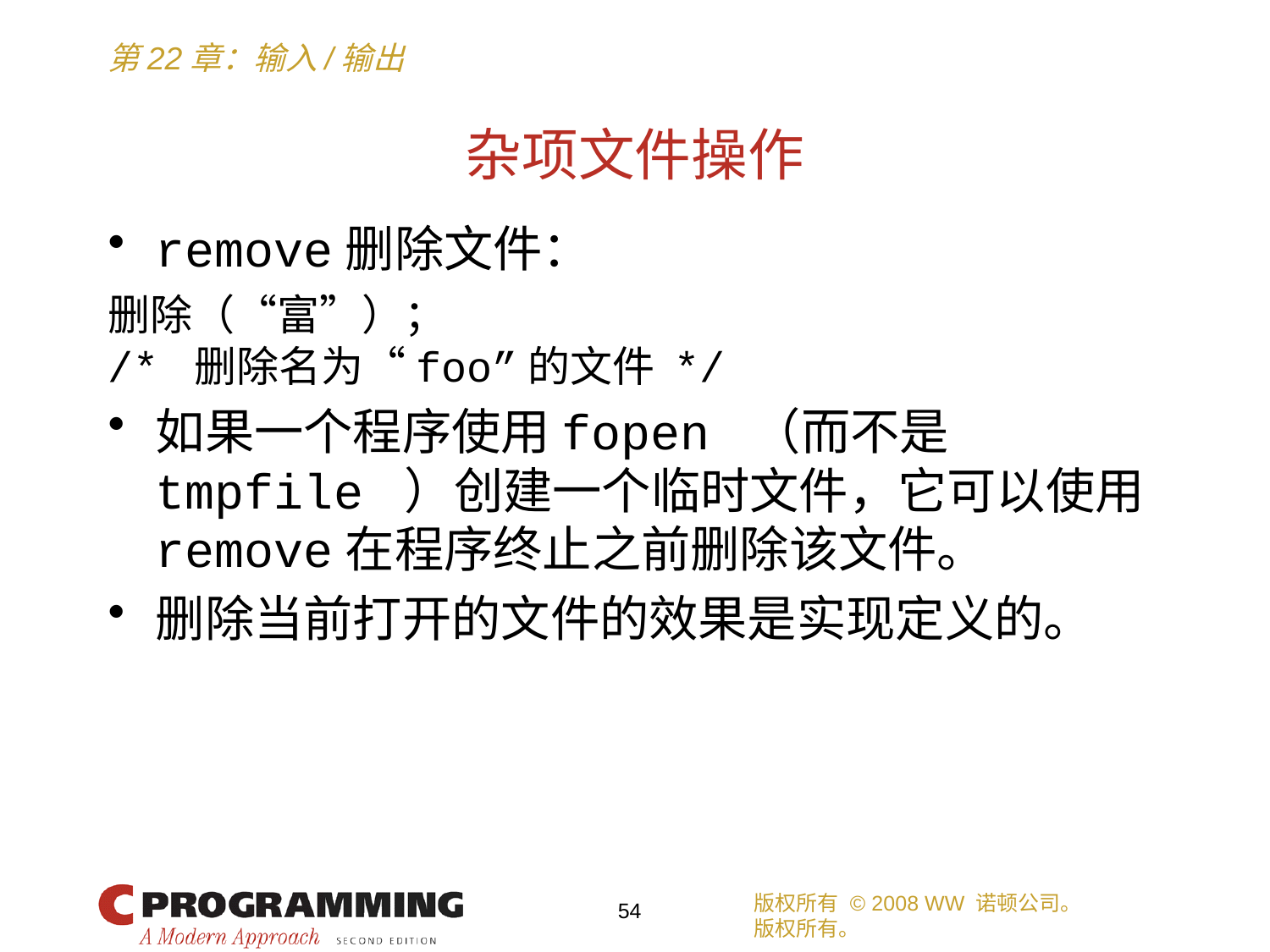

# 杂项文件操作
remove删除文件：
删除（“富”）；
/* 删除名为“foo”的文件 */
如果一个程序使用fopen （而不是tmpfile ）创建一个临时文件，它可以使用remove在程序终止之前删除该文件。
删除当前打开的文件的效果是实现定义的。

版权所有 © 2008 WW 诺顿公司。
版权所有。
54